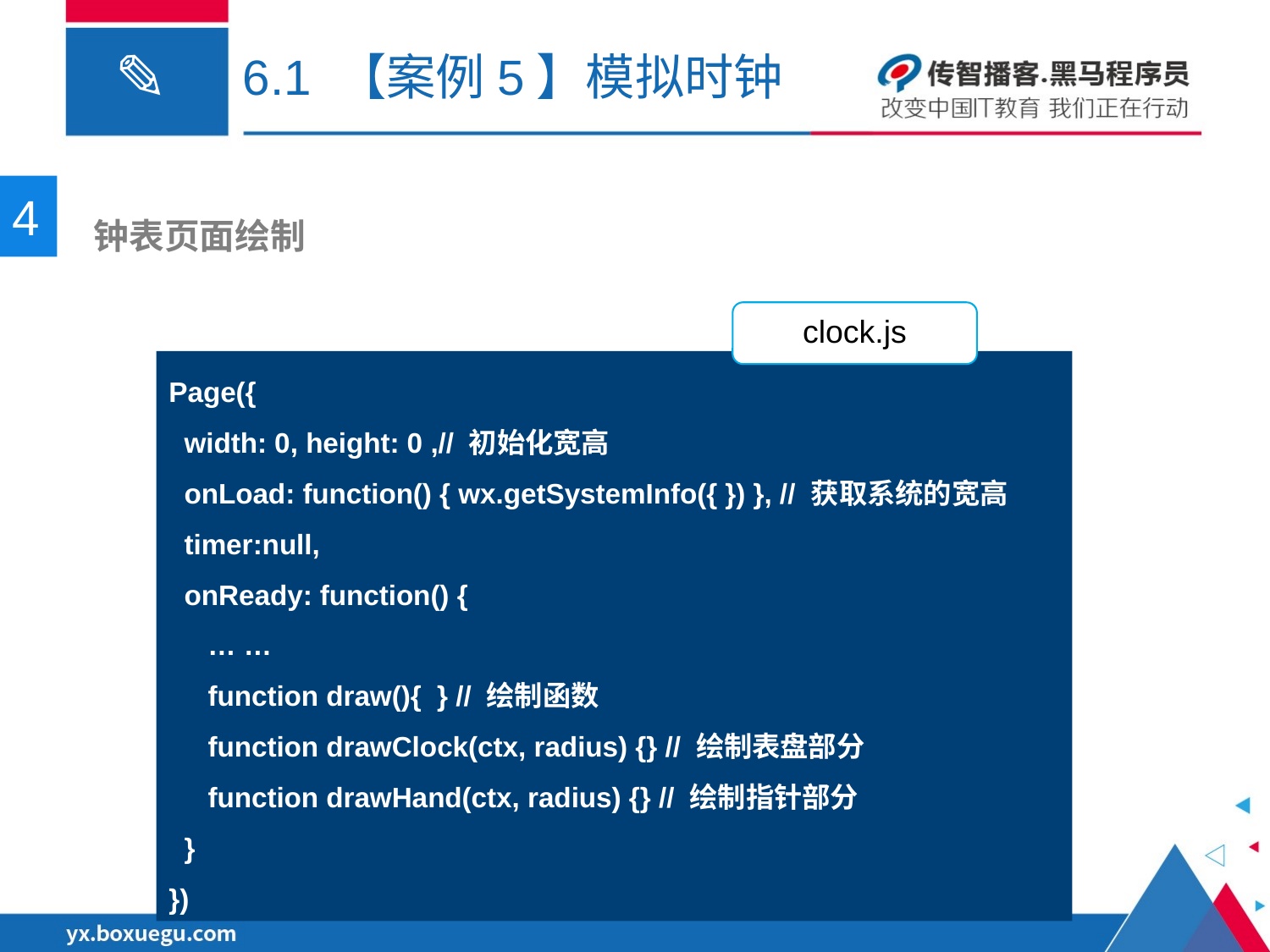

# 6.1 【案例5】模拟时钟

4
  钟表页面绘制
clock.js
Page({
  width: 0, height: 0 ,// 初始化宽高
  onLoad: function() { wx.getSystemInfo({ }) }, // 获取系统的宽高
  timer:null,
  onReady: function() {
     … …
     function draw(){  } // 绘制函数
     function drawClock(ctx, radius) {} // 绘制表盘部分
     function drawHand(ctx, radius) {} // 绘制指针部分
  }
})